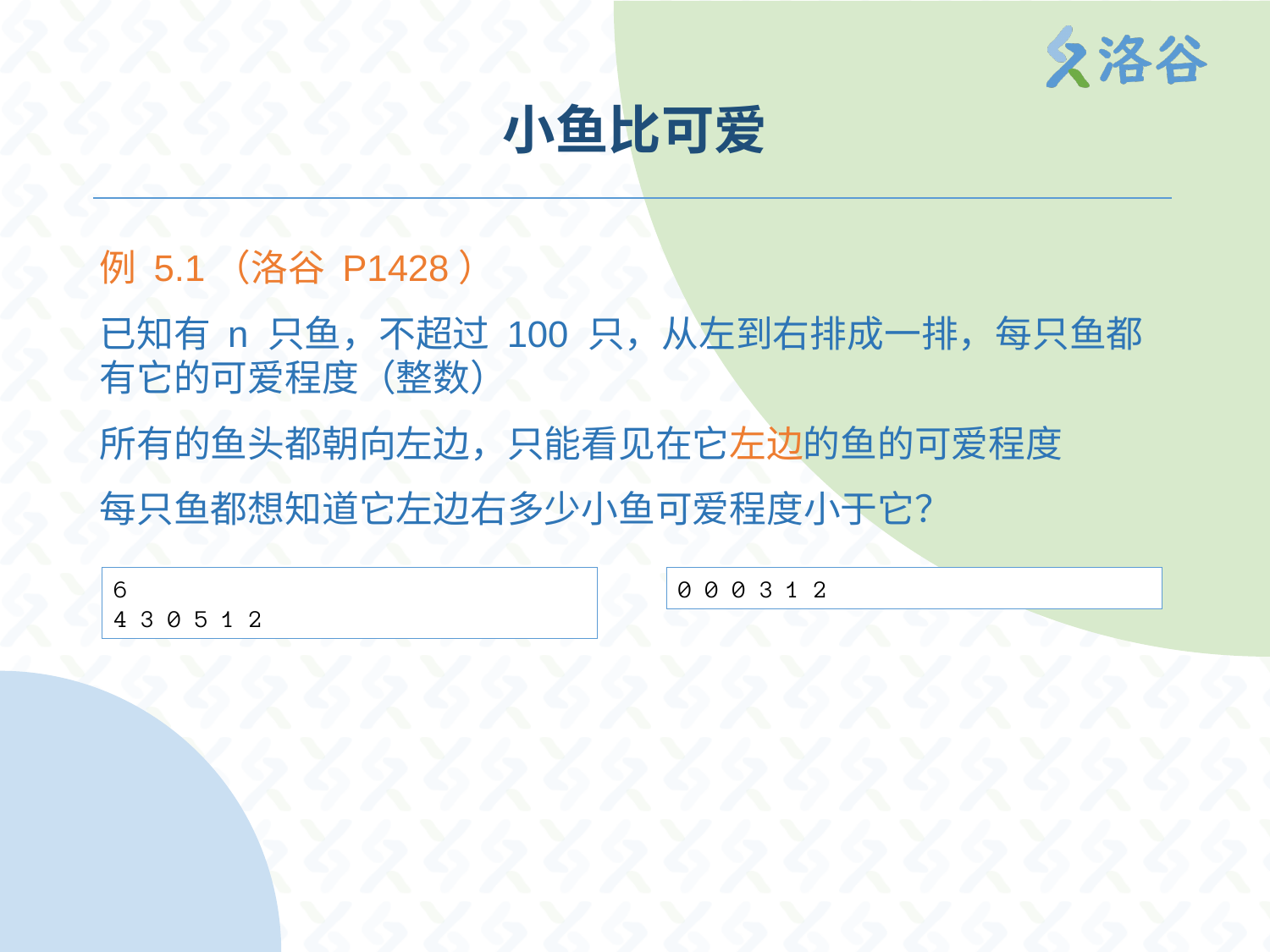

# 小鱼比可爱
例 5.1（洛谷 P1428）
已知有 n 只鱼，不超过 100 只，从左到右排成一排，每只鱼都有它的可爱程度（整数）
所有的鱼头都朝向左边，只能看见在它左边的鱼的可爱程度
每只鱼都想知道它左边右多少小鱼可爱程度小于它？

6
4 3 0 5 1 2
0 0 0 3 1 2